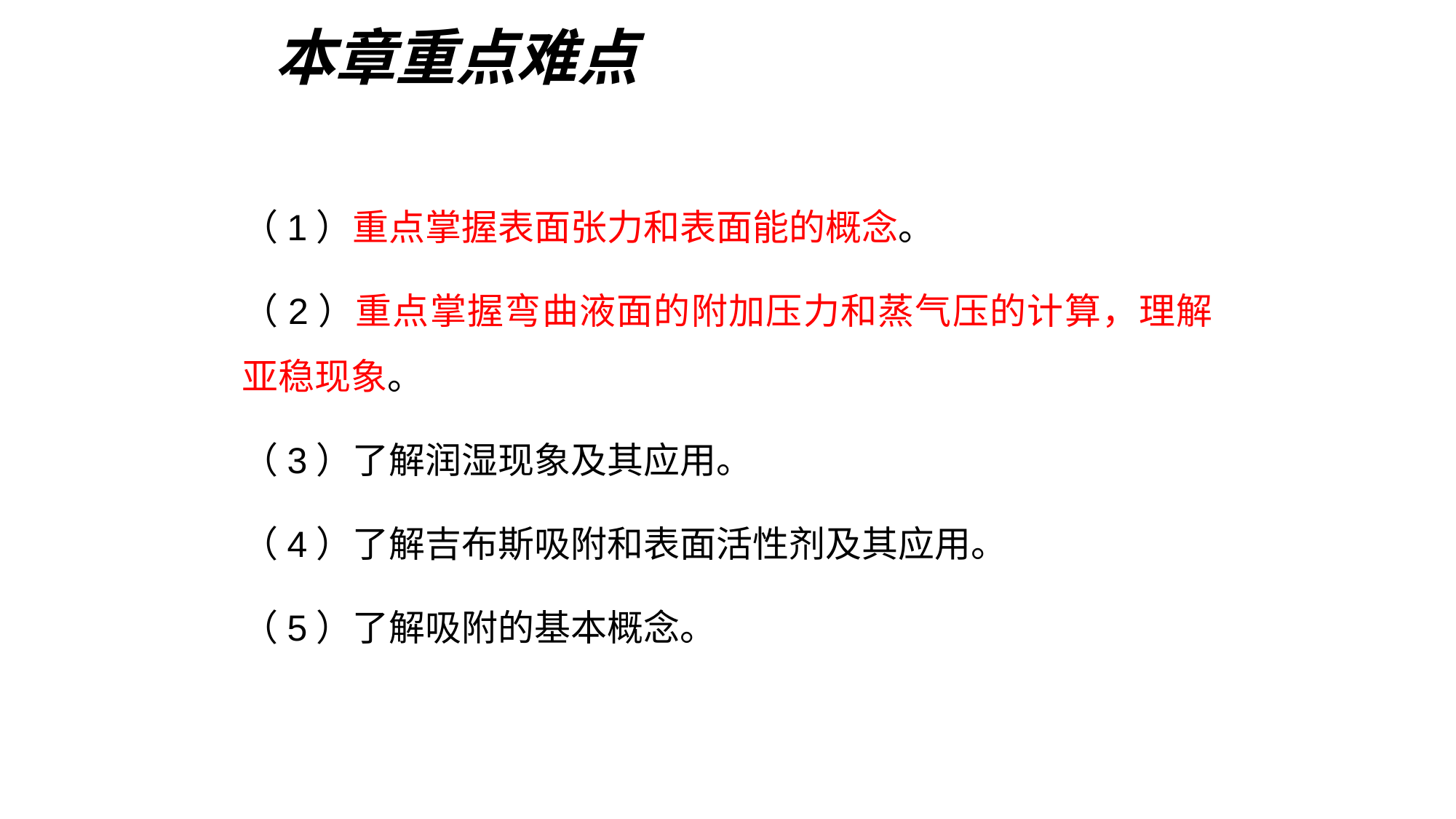

本章重点难点
（1）重点掌握表面张力和表面能的概念。
（2）重点掌握弯曲液面的附加压力和蒸气压的计算，理解亚稳现象。
（3）了解润湿现象及其应用。
（4）了解吉布斯吸附和表面活性剂及其应用。
（5）了解吸附的基本概念。